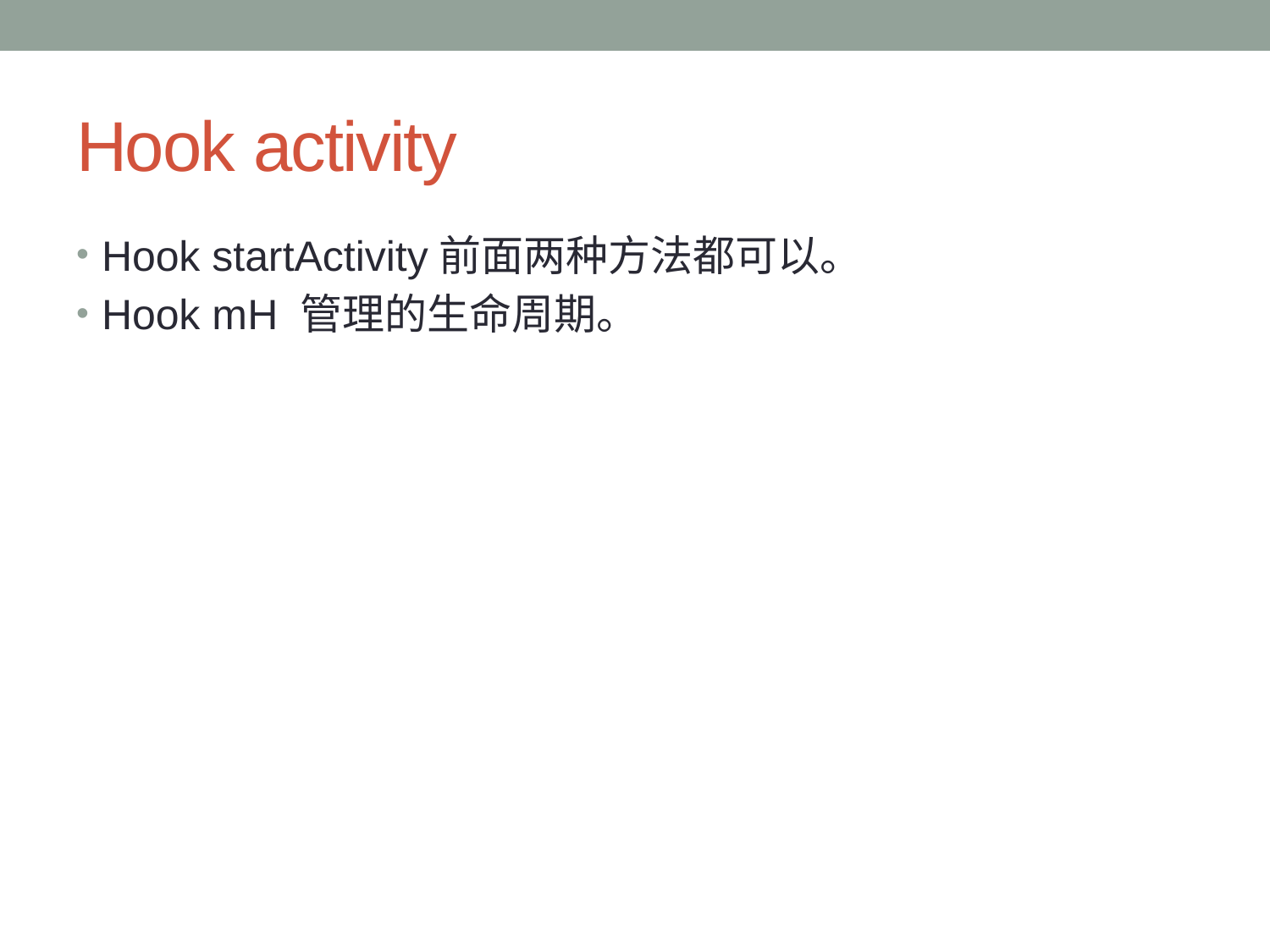

# Hook activity
Hook startActivity前面两种方法都可以。
Hook mH 管理的生命周期。